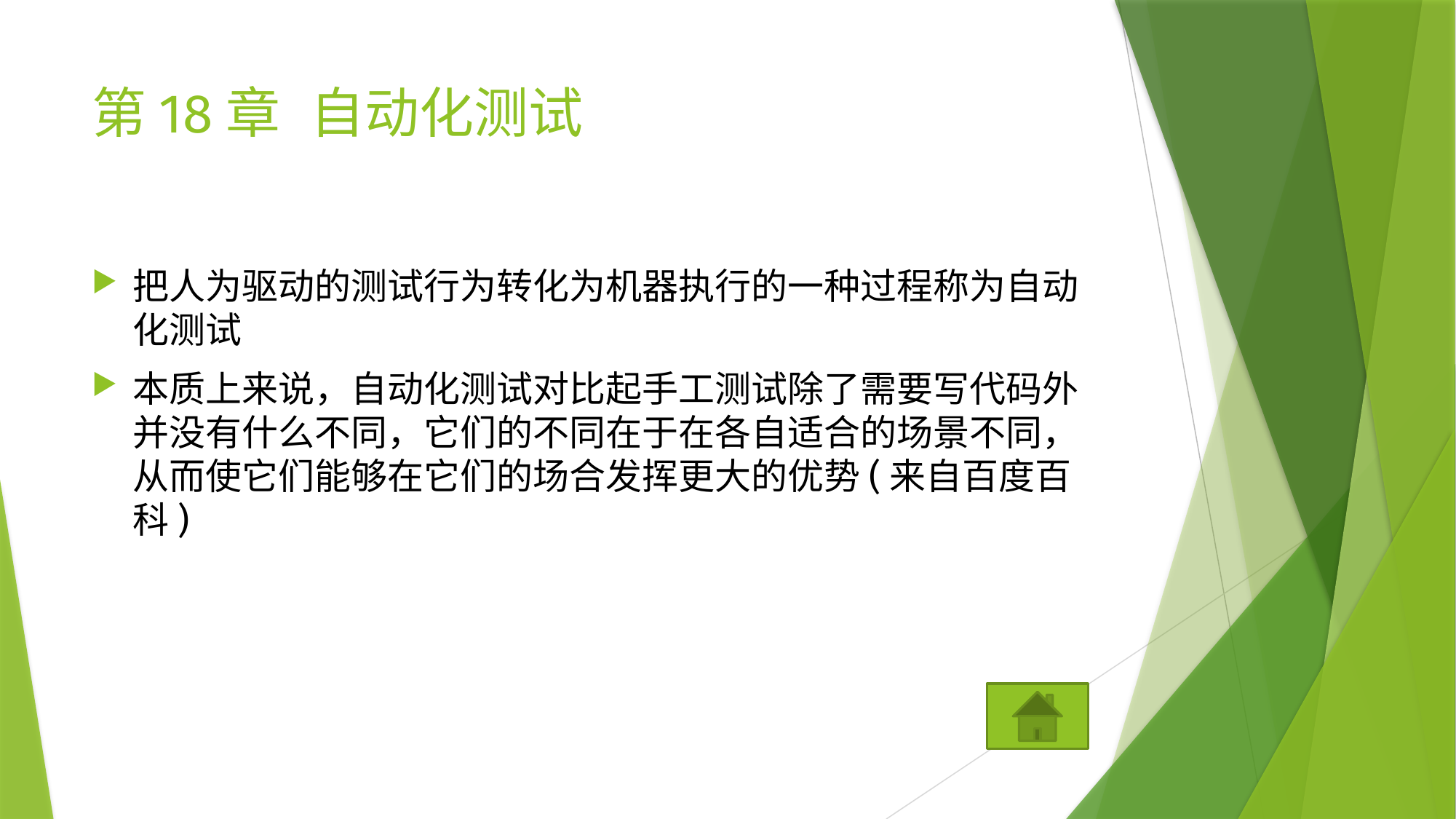

# 第18章	自动化测试
把人为驱动的测试行为转化为机器执行的一种过程称为自动化测试
本质上来说，自动化测试对比起手工测试除了需要写代码外并没有什么不同，它们的不同在于在各自适合的场景不同，从而使它们能够在它们的场合发挥更大的优势(来自百度百科)